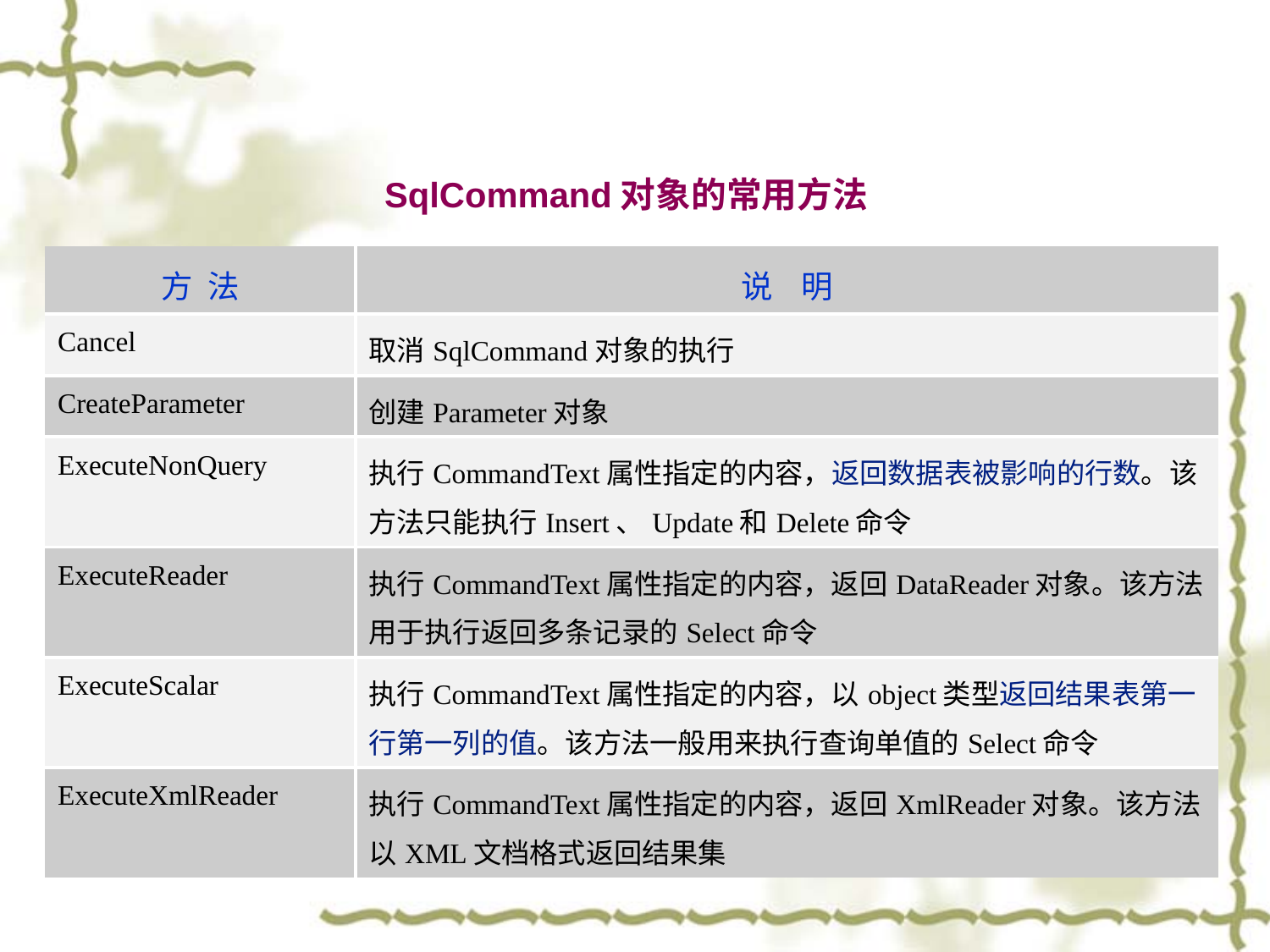

SqlCommand对象的常用方法
| 方 法 | 说 明 |
| --- | --- |
| Cancel | 取消SqlCommand对象的执行 |
| CreateParameter | 创建Parameter对象 |
| ExecuteNonQuery | 执行CommandText属性指定的内容，返回数据表被影响的行数。该方法只能执行Insert、Update和Delete命令 |
| ExecuteReader | 执行CommandText属性指定的内容，返回DataReader对象。该方法用于执行返回多条记录的Select命令 |
| ExecuteScalar | 执行CommandText属性指定的内容，以object类型返回结果表第一行第一列的值。该方法一般用来执行查询单值的Select命令 |
| ExecuteXmlReader | 执行CommandText属性指定的内容，返回XmlReader对象。该方法以XML文档格式返回结果集 |